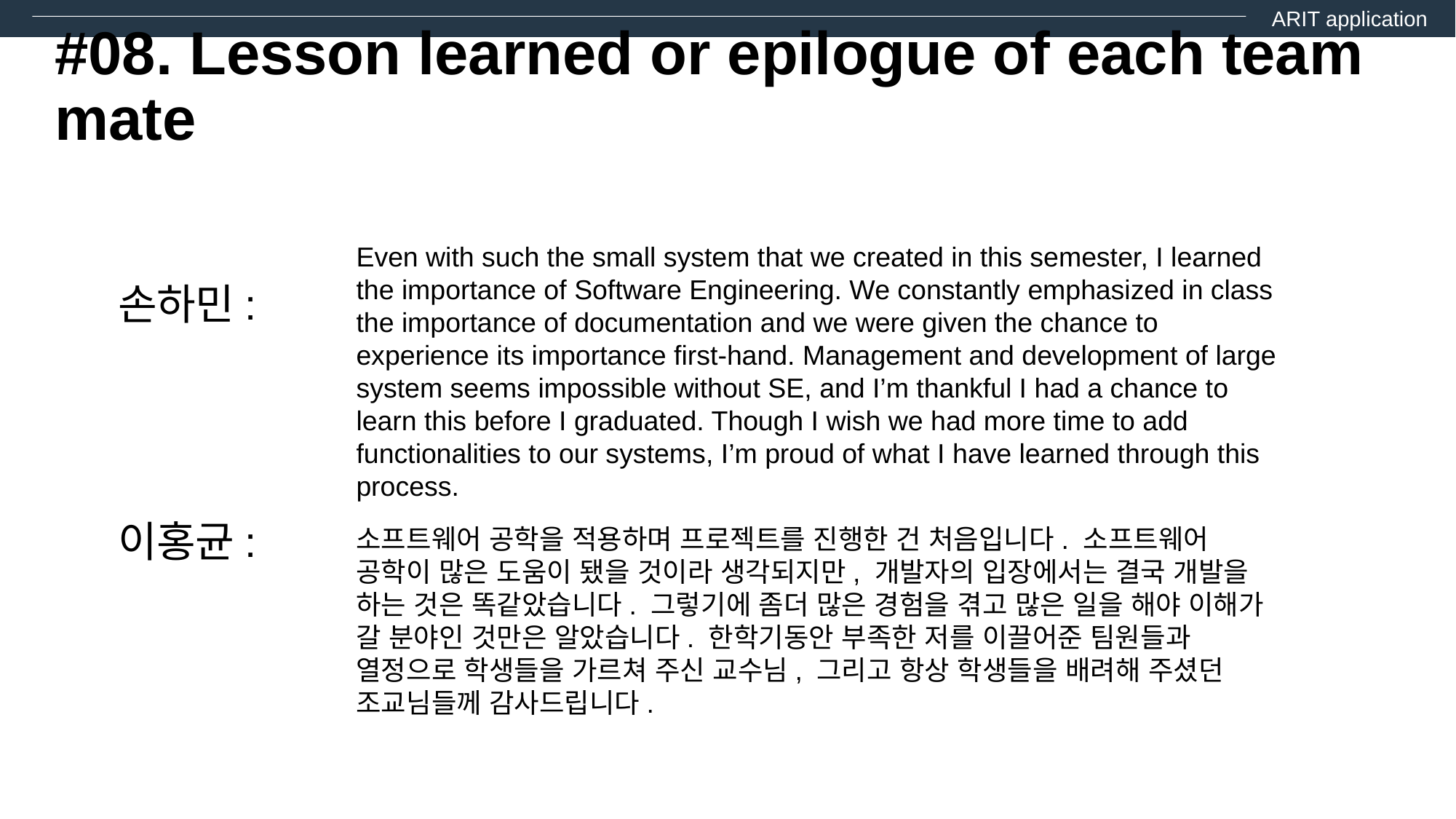

ARIT application

#08. Lesson learned or epilogue of each team mate
Even with such the small system that we created in this semester, I learned the importance of Software Engineering. We constantly emphasized in class the importance of documentation and we were given the chance to experience its importance first-hand. Management and development of large system seems impossible without SE, and I’m thankful I had a chance to learn this before I graduated. Though I wish we had more time to add functionalities to our systems, I’m proud of what I have learned through this process.
손하민:
이홍균:
소프트웨어 공학을 적용하며 프로젝트를 진행한 건 처음입니다. 소프트웨어 공학이 많은 도움이 됐을 것이라 생각되지만, 개발자의 입장에서는 결국 개발을 하는 것은 똑같았습니다. 그렇기에 좀더 많은 경험을 겪고 많은 일을 해야 이해가 갈 분야인 것만은 알았습니다. 한학기동안 부족한 저를 이끌어준 팀원들과 열정으로 학생들을 가르쳐 주신 교수님, 그리고 항상 학생들을 배려해 주셨던  조교님들께 감사드립니다.